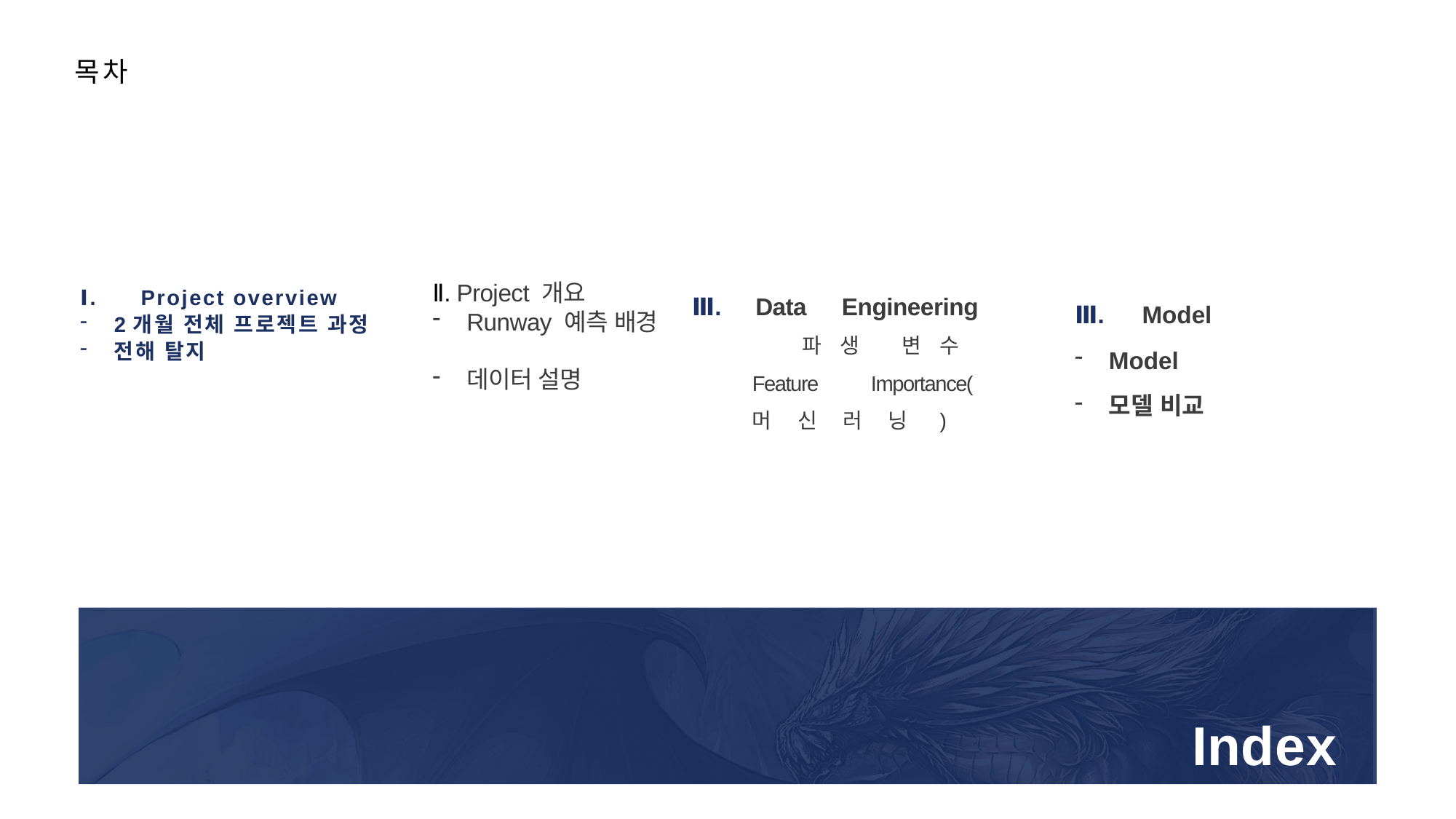

목차
Ⅱ. Project 개요
Runway 예측 배경

데이터 설명
# Ⅲ. Data Engineering 파생 변수 Feature Importance(머신러닝)
Ⅰ.	Project overview
2개월 전체 프로젝트 과정
전해 탈지
Ⅲ.	Model
Model
모델 비교

Index